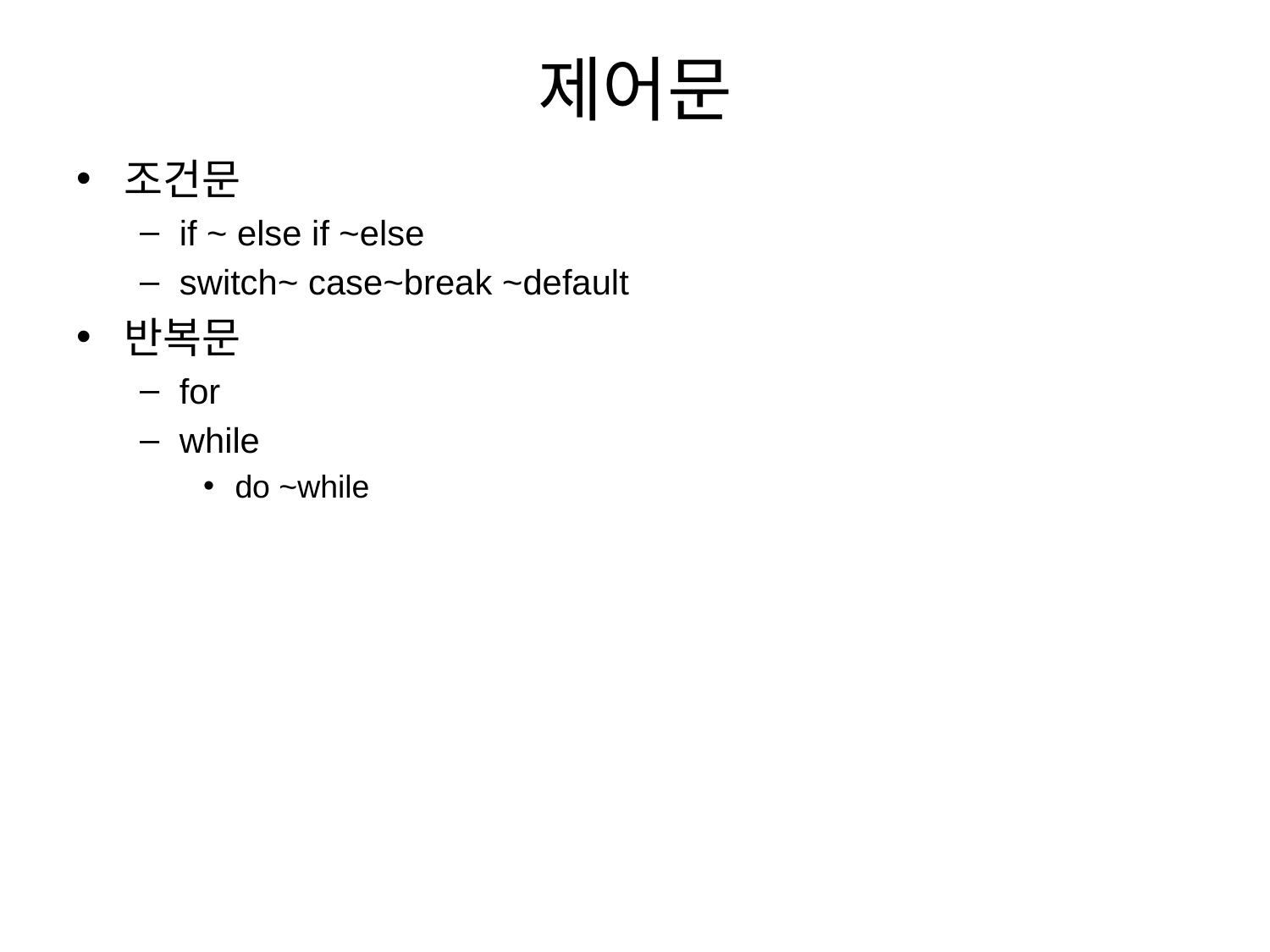

# 제어문
조건문
if ~ else if ~else
switch~ case~break ~default
반복문
for
while
do ~while